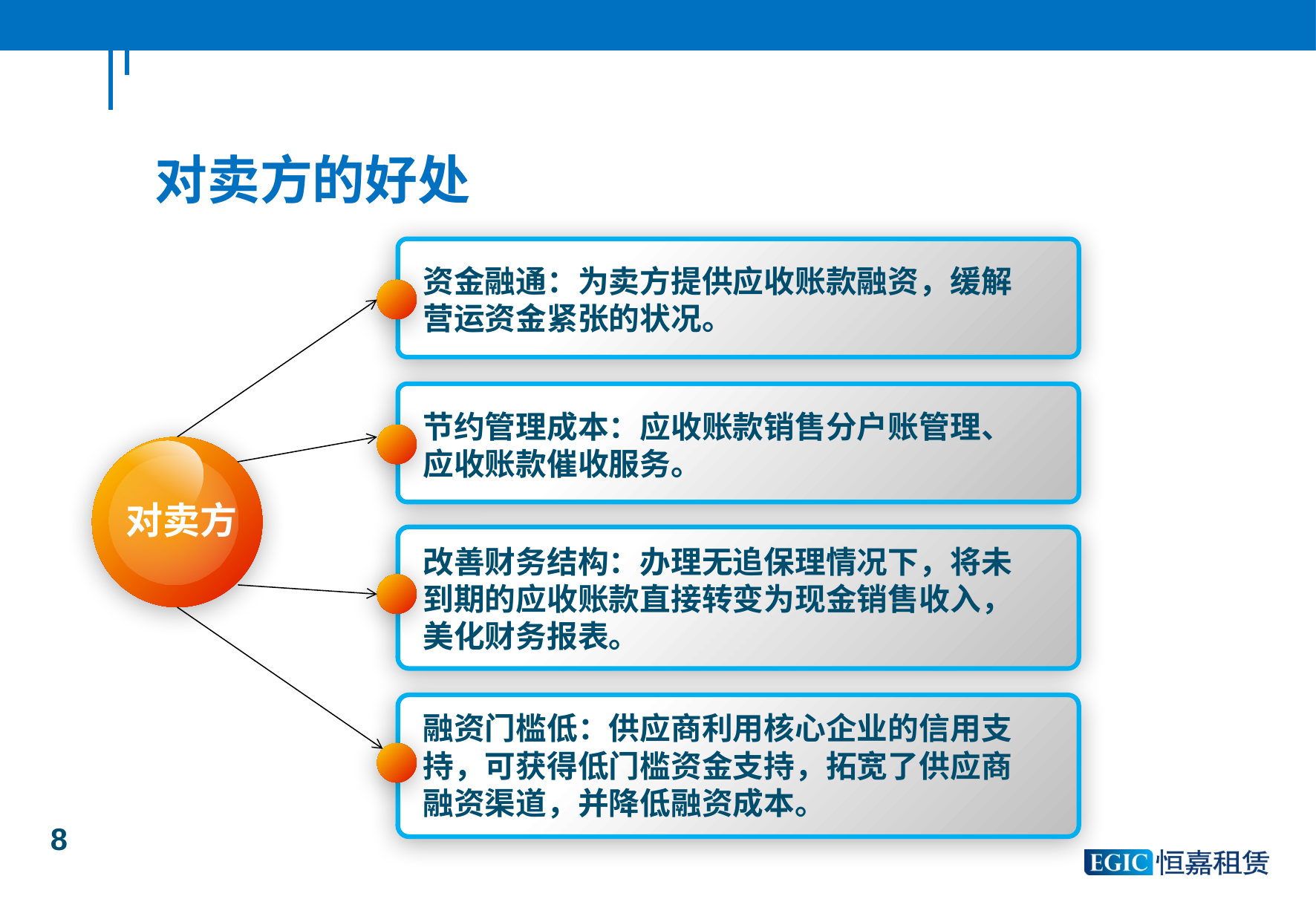

对卖方的好处

资金融通：为卖方提供应收账款融资，缓解营运资金紧张的状况。

节约管理成本：应收账款销售分户账管理、应收账款催收服务。

对卖方

改善财务结构：办理无追保理情况下，将未到期的应收账款直接转变为现金销售收入，美化财务报表。

融资门槛低：供应商利用核心企业的信用支持，可获得低门槛资金支持，拓宽了供应商融资渠道，并降低融资成本。

8